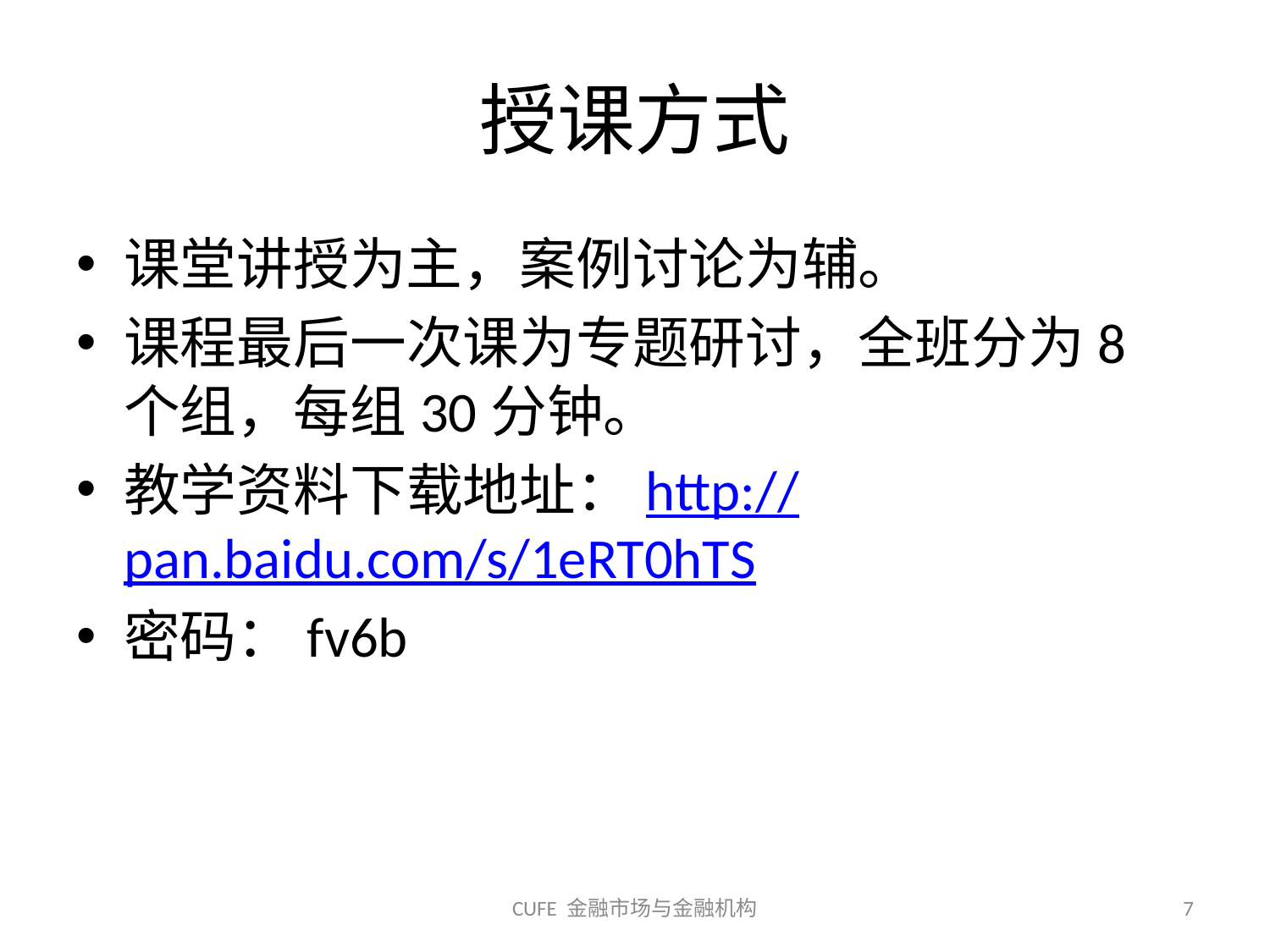

# 授课方式
课堂讲授为主，案例讨论为辅。
课程最后一次课为专题研讨，全班分为8个组，每组30分钟。
教学资料下载地址：http://pan.baidu.com/s/1eRT0hTS
密码：fv6b
CUFE 金融市场与金融机构
7